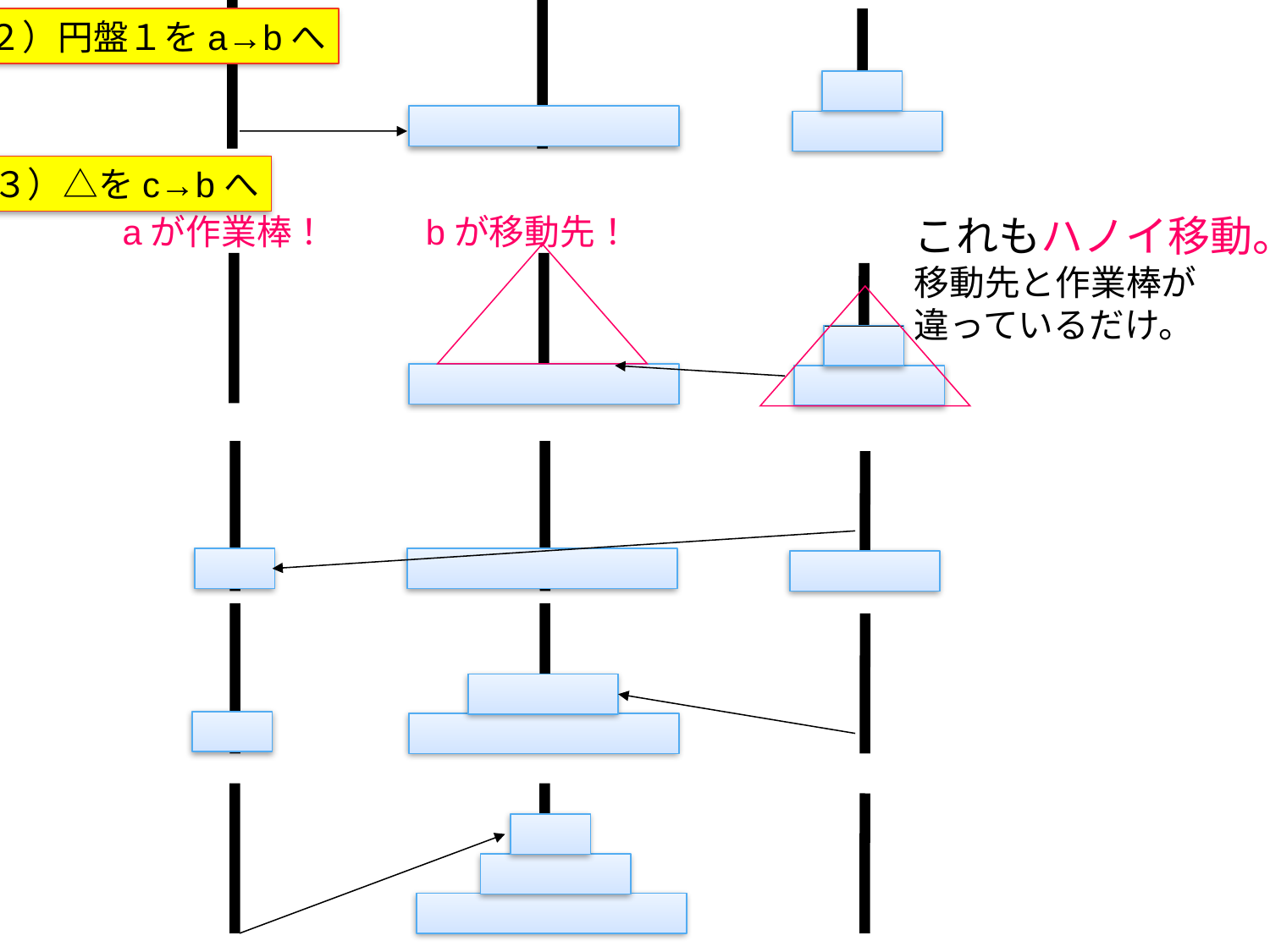

２）円盤１をa→bへ

３）△をc→bへ
aが作業棒！
bが移動先！
これもハノイ移動。
移動先と作業棒が
違っているだけ。